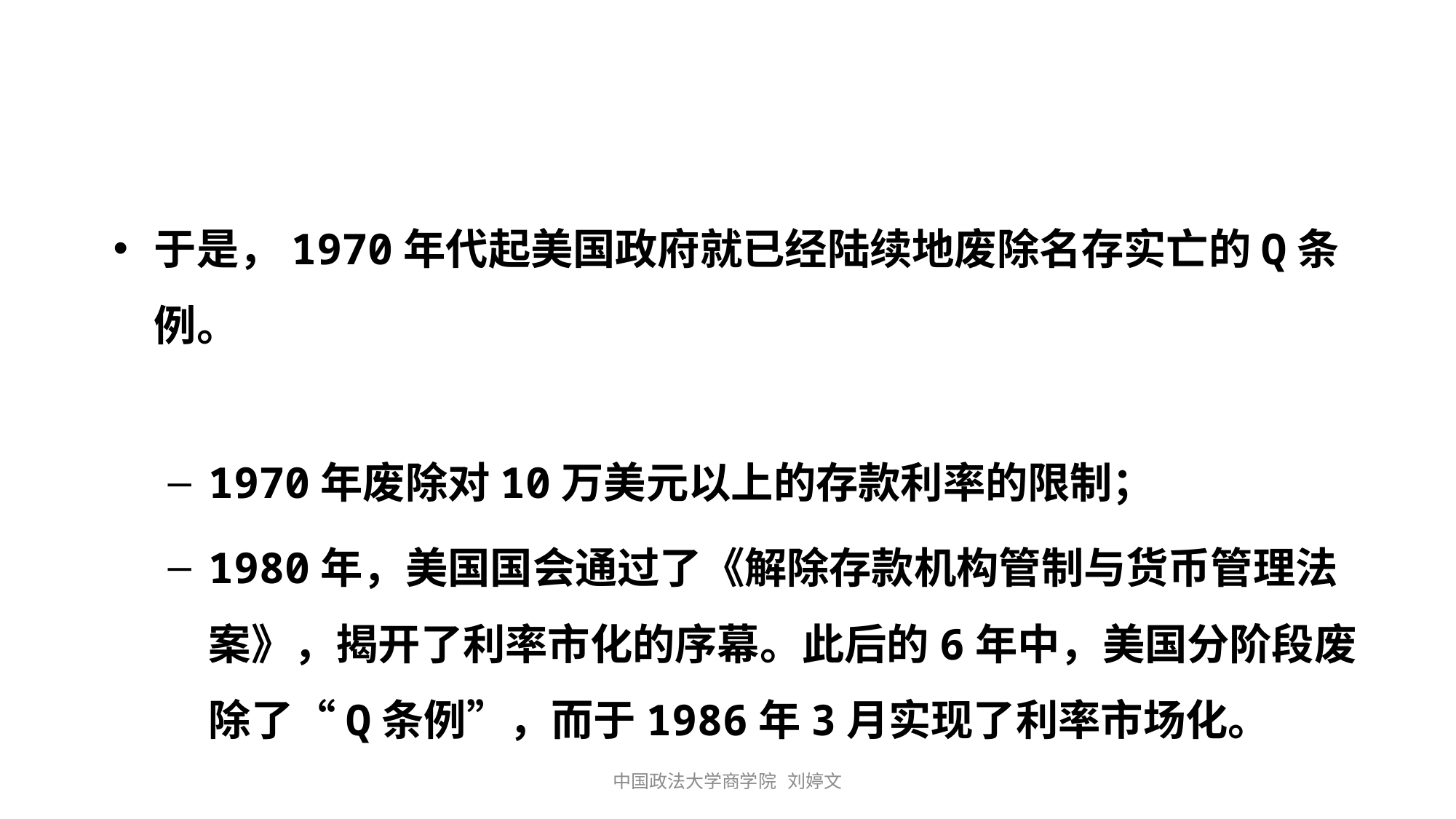

#
于是，1970年代起美国政府就已经陆续地废除名存实亡的Q条例。

1970年废除对10万美元以上的存款利率的限制；
1980年，美国国会通过了《解除存款机构管制与货币管理法案》，揭开了利率市化的序幕。此后的6年中，美国分阶段废除了“Q条例”，而于1986年3月实现了利率市场化。

中国政法大学商学院  刘婷文